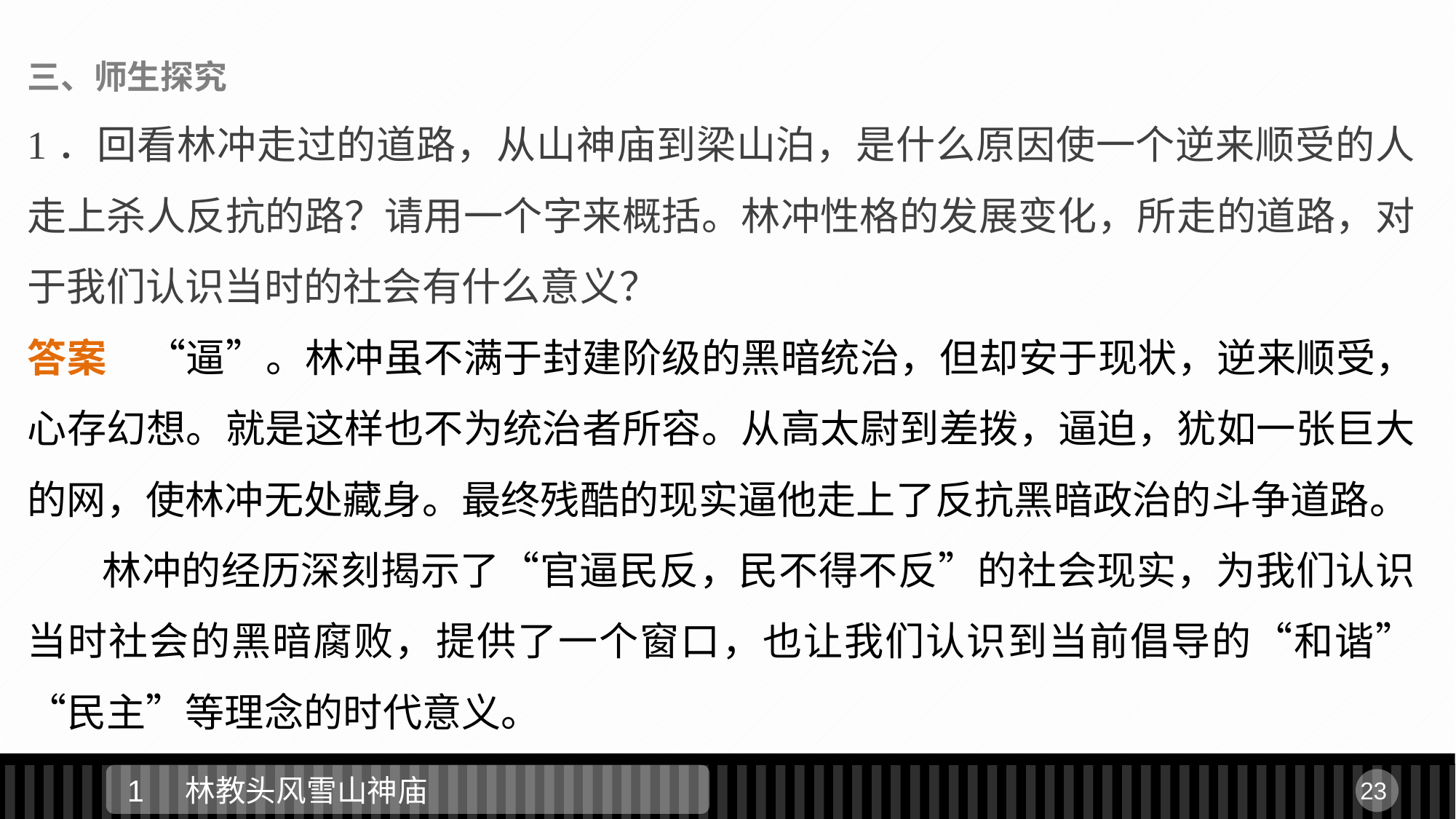

三、师生探究
1．回看林冲走过的道路，从山神庙到梁山泊，是什么原因使一个逆来顺受的人走上杀人反抗的路？请用一个字来概括。林冲性格的发展变化，所走的道路，对于我们认识当时的社会有什么意义？
答案　“逼”。林冲虽不满于封建阶级的黑暗统治，但却安于现状，逆来顺受，心存幻想。就是这样也不为统治者所容。从高太尉到差拨，逼迫，犹如一张巨大的网，使林冲无处藏身。最终残酷的现实逼他走上了反抗黑暗政治的斗争道路。
       林冲的经历深刻揭示了“官逼民反，民不得不反”的社会现实，为我们认识当时社会的黑暗腐败，提供了一个窗口，也让我们认识到当前倡导的“和谐”“民主”等理念的时代意义。